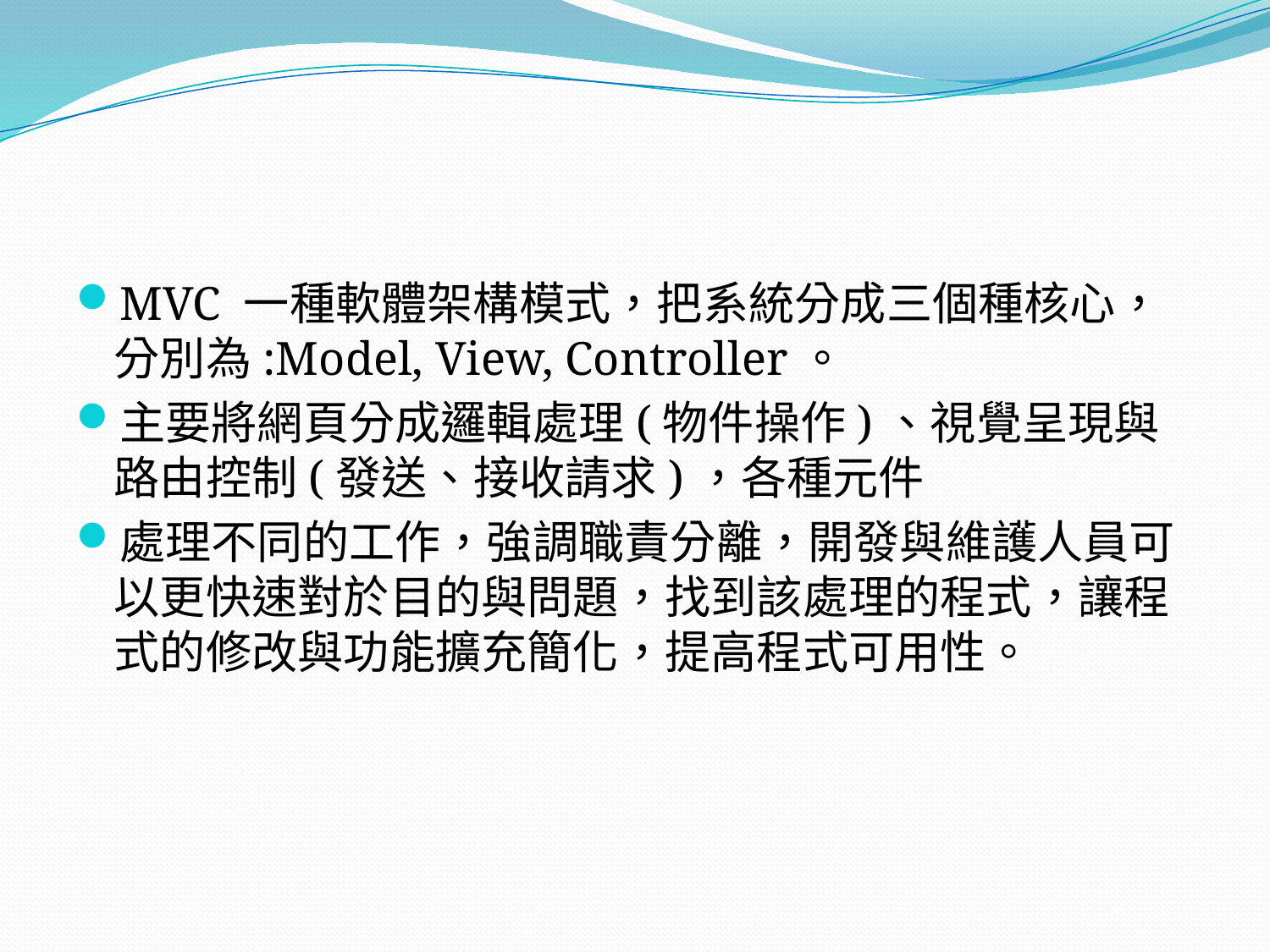

#
MVC 一種軟體架構模式，把系統分成三個種核心，分別為:Model, View, Controller。
主要將網頁分成邏輯處理(物件操作)、視覺呈現與路由控制(發送、接收請求)，各種元件
處理不同的工作，強調職責分離，開發與維護人員可以更快速對於目的與問題，找到該處理的程式，讓程式的修改與功能擴充簡化，提高程式可用性。